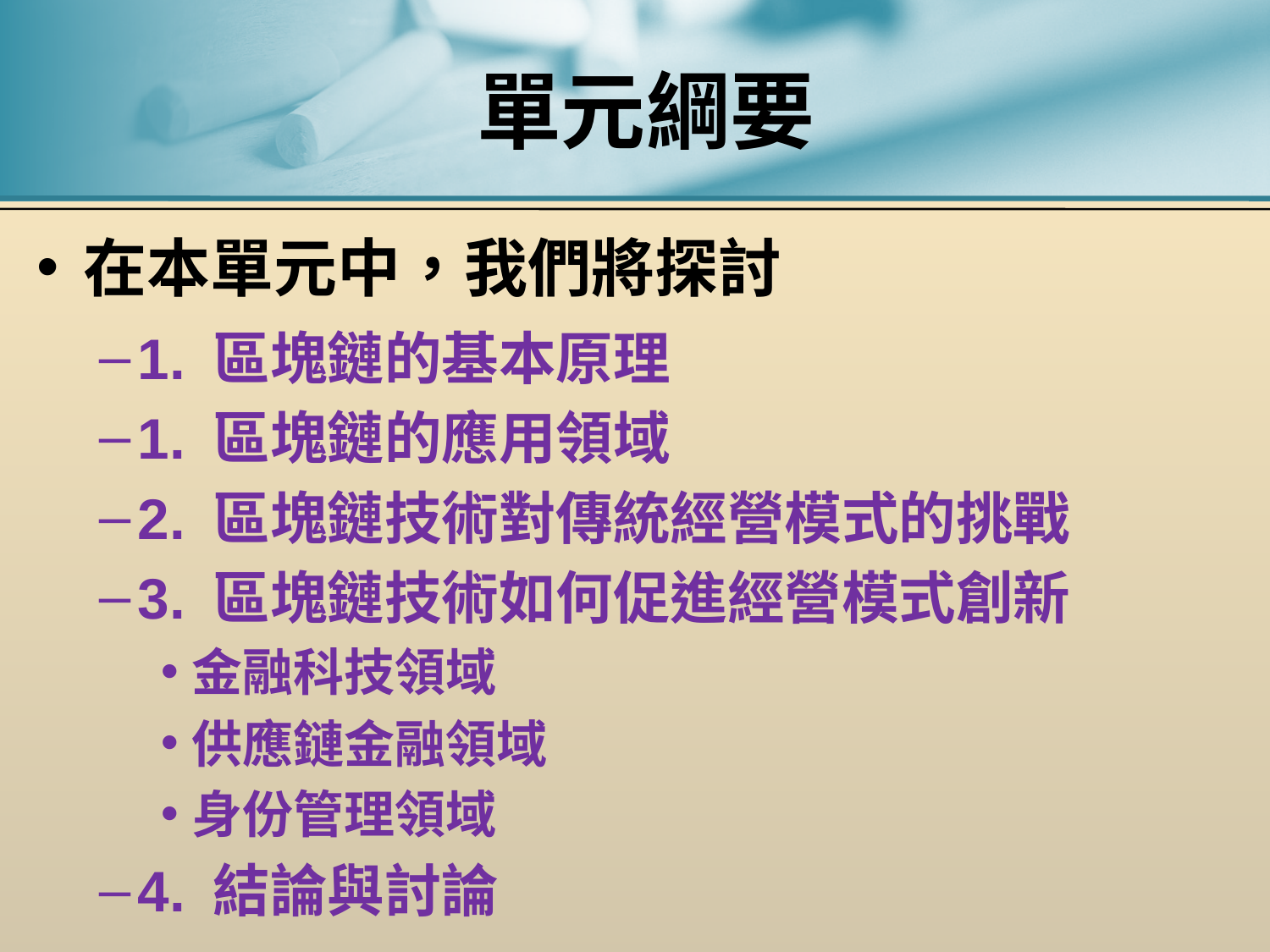

# 單元綱要
在本單元中，我們將探討
1. 區塊鏈的基本原理
1. 區塊鏈的應用領域
2. 區塊鏈技術對傳統經營模式的挑戰
3. 區塊鏈技術如何促進經營模式創新
金融科技領域
供應鏈金融領域
身份管理領域
4. 結論與討論